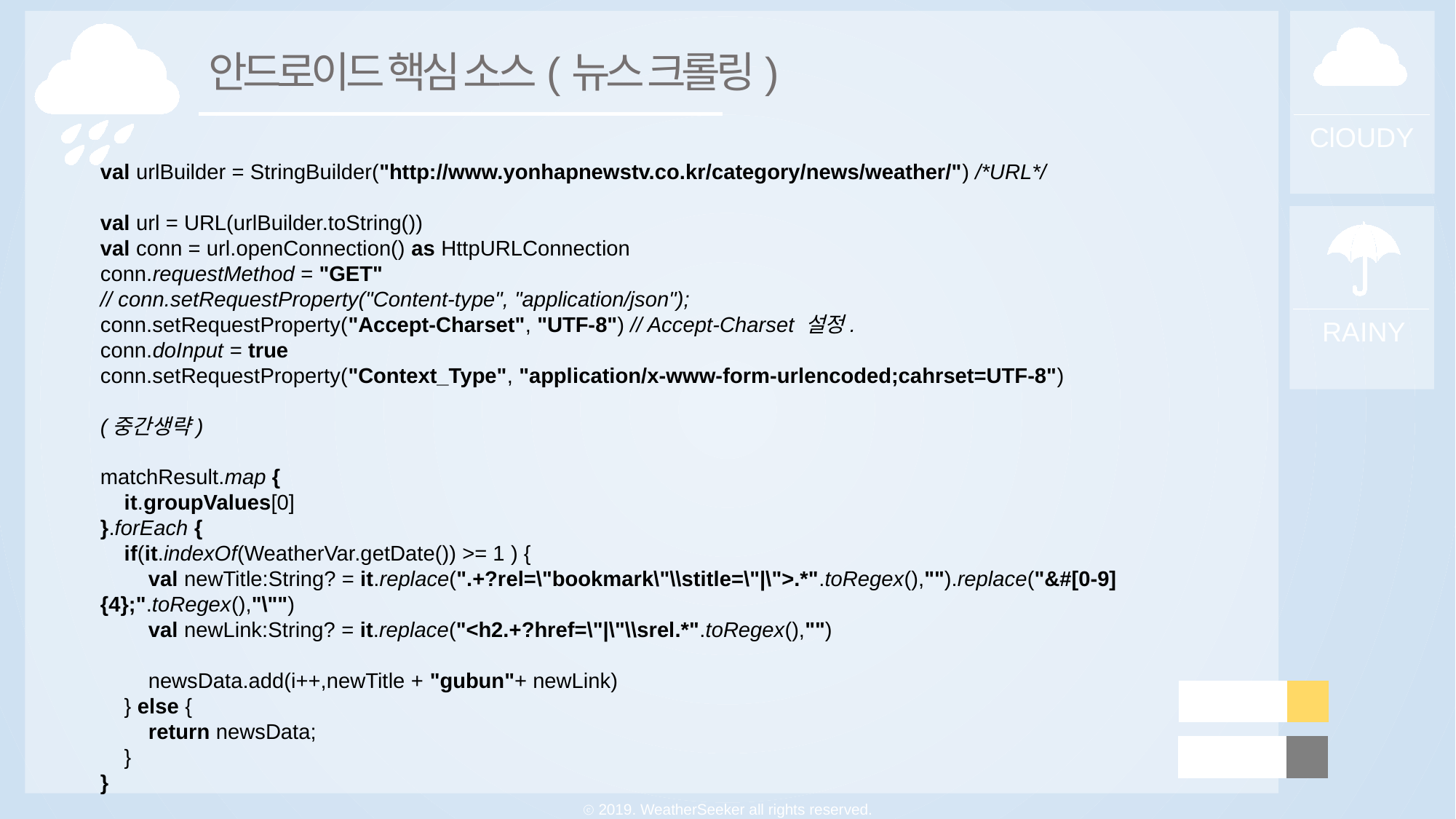

안드로이드 핵심 소스(뉴스 크롤링)
ClOUDY

val urlBuilder = StringBuilder("http://www.yonhapnewstv.co.kr/category/news/weather/") /*URL*/
val url = URL(urlBuilder.toString())
val conn = url.openConnection() as HttpURLConnection
conn.requestMethod = "GET"
// conn.setRequestProperty("Content-type", "application/json");
conn.setRequestProperty("Accept-Charset", "UTF-8") // Accept-Charset 설정.
conn.doInput = true
conn.setRequestProperty("Context_Type", "application/x-www-form-urlencoded;cahrset=UTF-8")
(중간생략)
matchResult.map {
    it.groupValues[0]
}.forEach {
    if(it.indexOf(WeatherVar.getDate()) >= 1 ) {
        val newTitle:String? = it.replace(".+?rel=\"bookmark\"\\stitle=\"|\">.*".toRegex(),"").replace("&#[0-9]{4};".toRegex(),"\"")
        val newLink:String? = it.replace("<h2.+?href=\"|\"\\srel.*".toRegex(),"")
        newsData.add(i++,newTitle + "gubun"+ newLink)
    } else {
        return newsData;
    }
}

RAINY